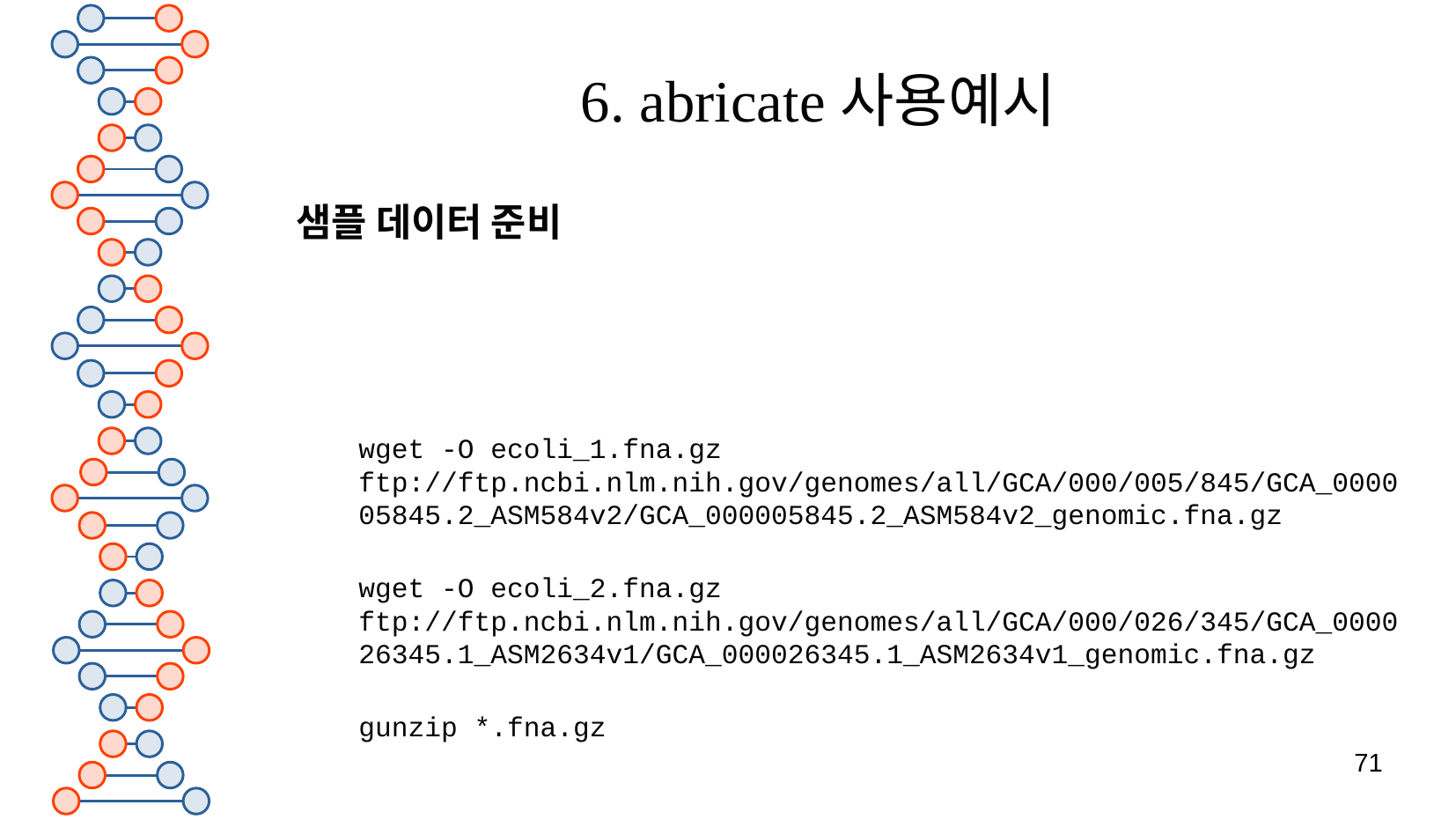

# 6. abricate사용예시
샘플 데이터 준비

wget -O ecoli_1.fna.gz ftp://ftp.ncbi.nlm.nih.gov/genomes/all/GCA/000/005/845/GCA_000005845.2_ASM584v2/GCA_000005845.2_ASM584v2_genomic.fna.gz
wget -O ecoli_2.fna.gz ftp://ftp.ncbi.nlm.nih.gov/genomes/all/GCA/000/026/345/GCA_000026345.1_ASM2634v1/GCA_000026345.1_ASM2634v1_genomic.fna.gz
gunzip *.fna.gz

71